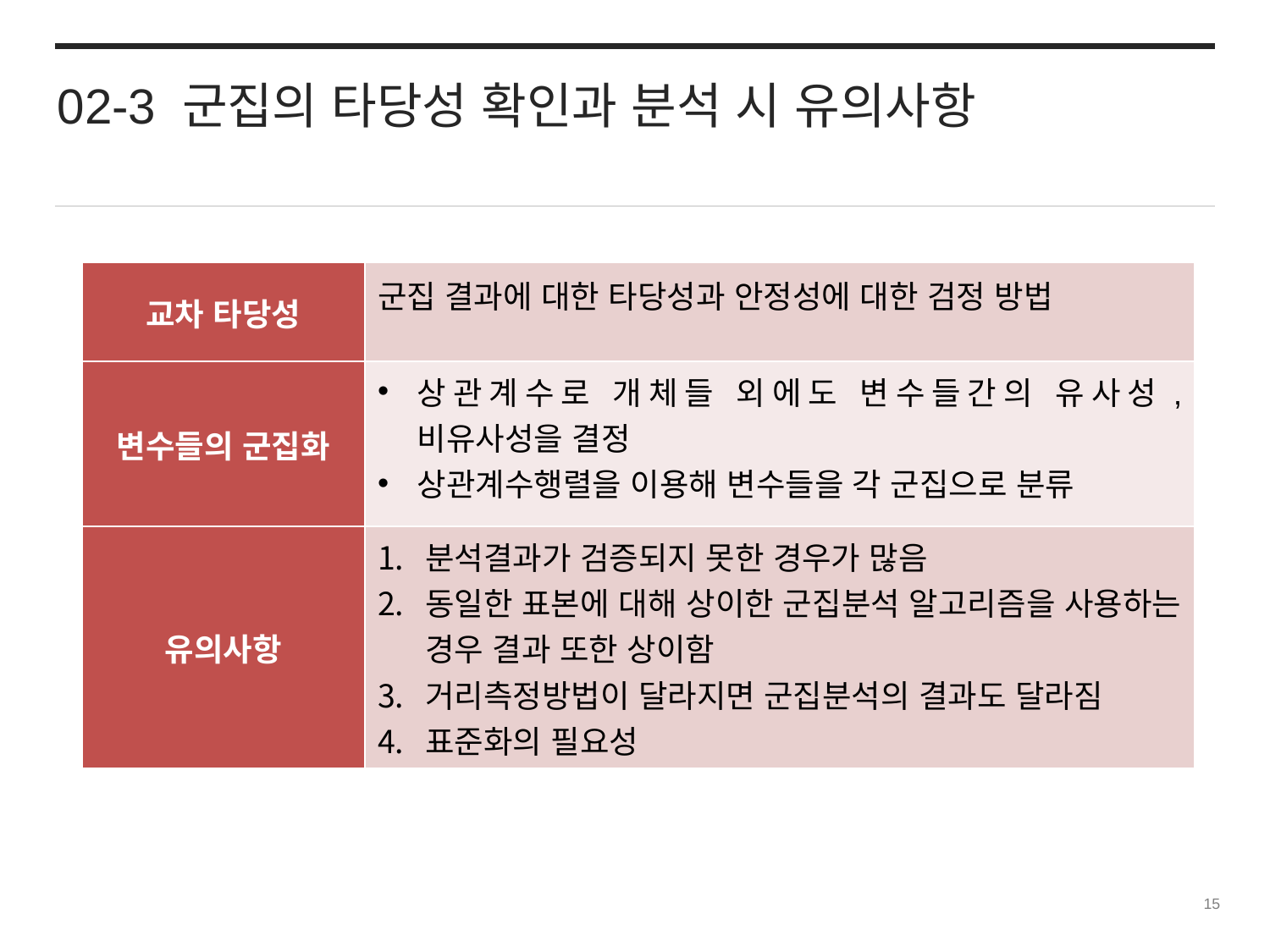

02-3 군집의 타당성 확인과 분석 시 유의사항
| 교차 타당성 | 군집 결과에 대한 타당성과 안정성에 대한 검정 방법 |
| --- | --- |
| 변수들의 군집화 | 상관계수로 개체들 외에도 변수들간의 유사성, 비유사성을 결정 상관계수행렬을 이용해 변수들을 각 군집으로 분류 |
| 유의사항 | 분석결과가 검증되지 못한 경우가 많음 동일한 표본에 대해 상이한 군집분석 알고리즘을 사용하는 경우 결과 또한 상이함 거리측정방법이 달라지면 군집분석의 결과도 달라짐 표준화의 필요성 |